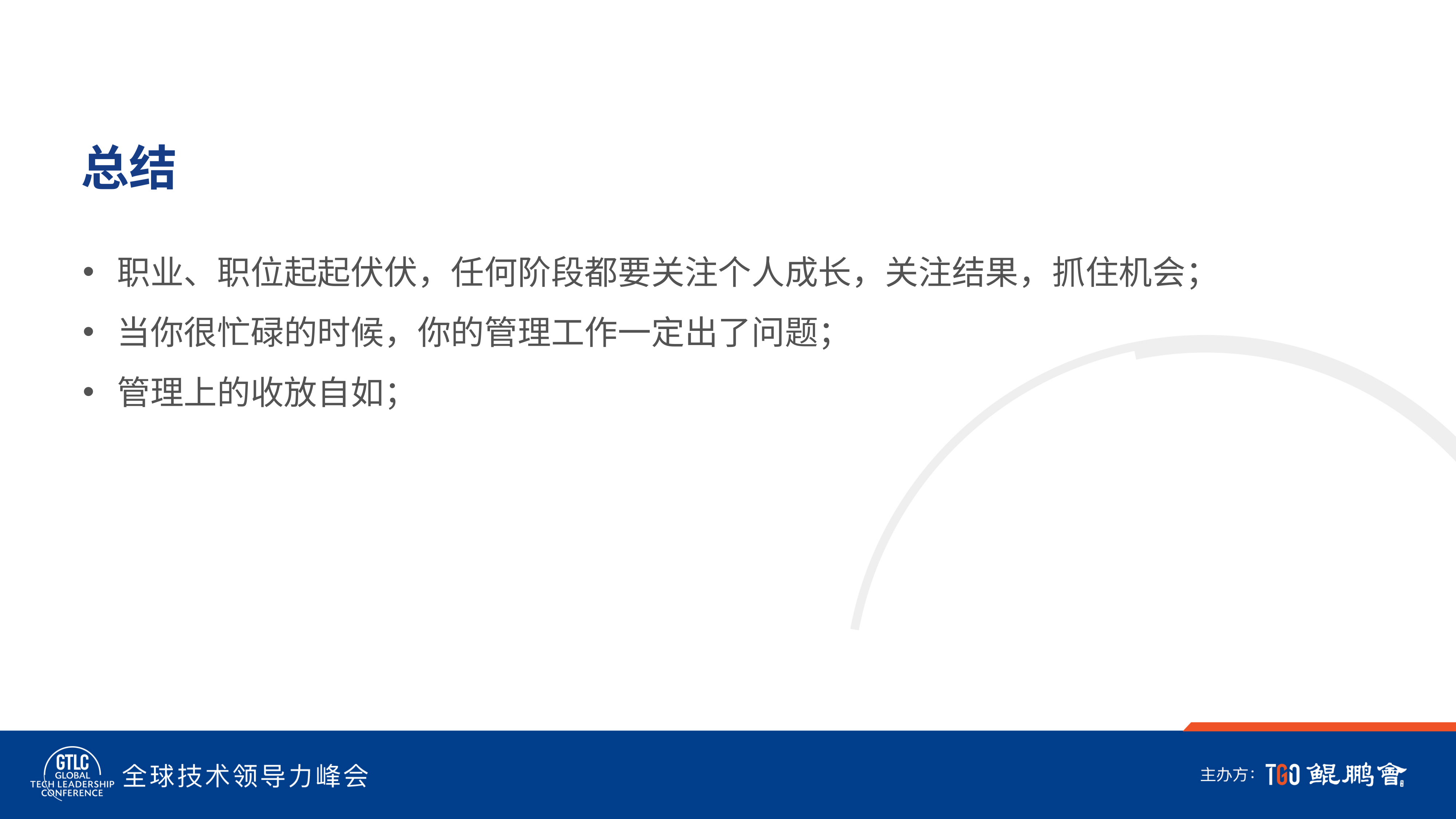

# 总结
职业、职位起起伏伏，任何阶段都要关注个人成长，关注结果，抓住机会；
当你很忙碌的时候，你的管理工作一定出了问题；
管理上的收放自如；